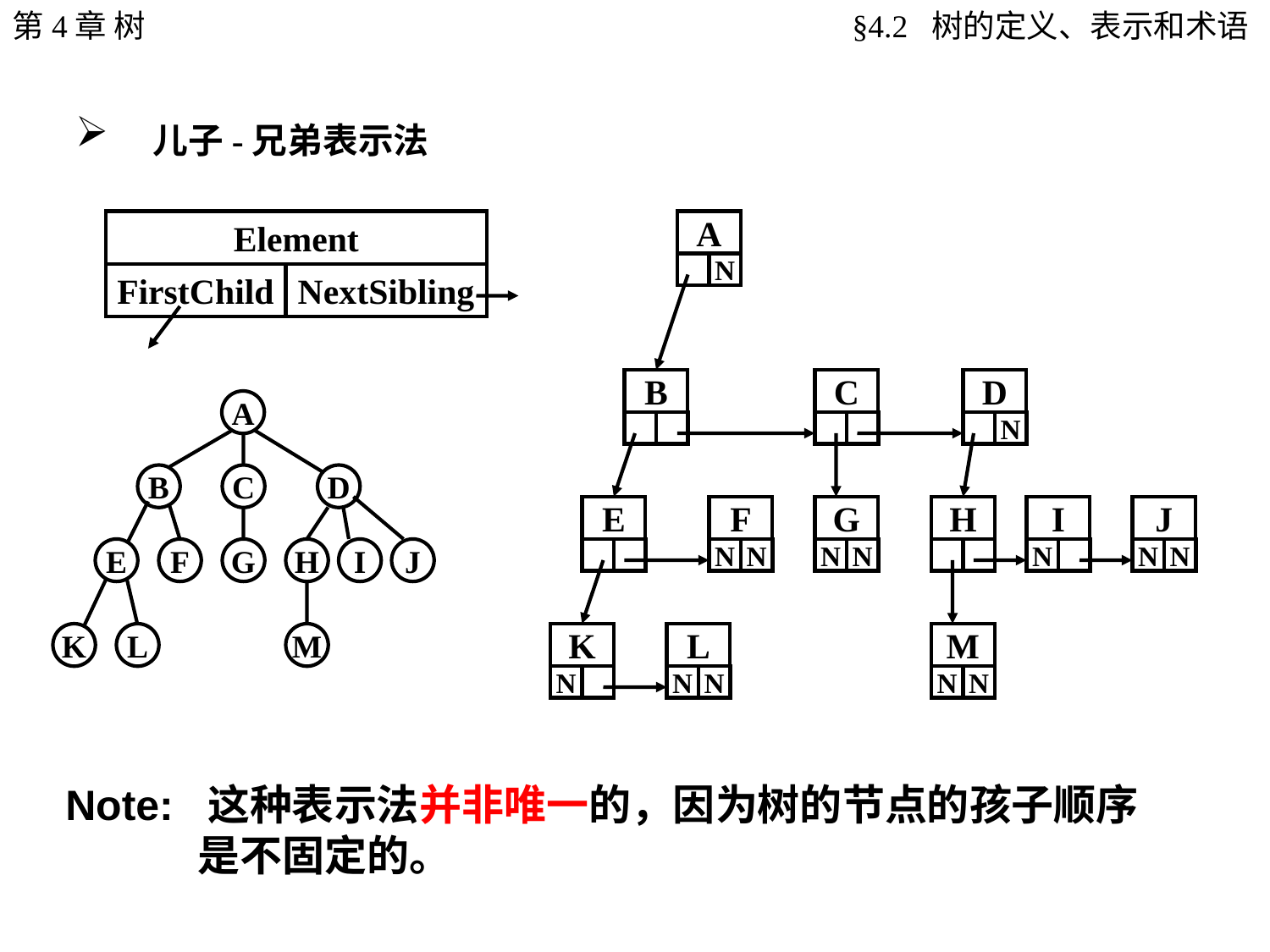

第4章 树
§4.2  树的定义、表示和术语
  儿子-兄弟表示法
Element
FirstChild
NextSibling

A

N

B

C

D

N

E

F
N
N
G
N
N
H

I
N

J
N
N

K
N

L
N
N
M
N
N

A

B
C
D

E
F
G
H
I
J

K
L
M
Note:  这种表示法并非唯一的，因为树的节点的孩子顺序是不固定的。